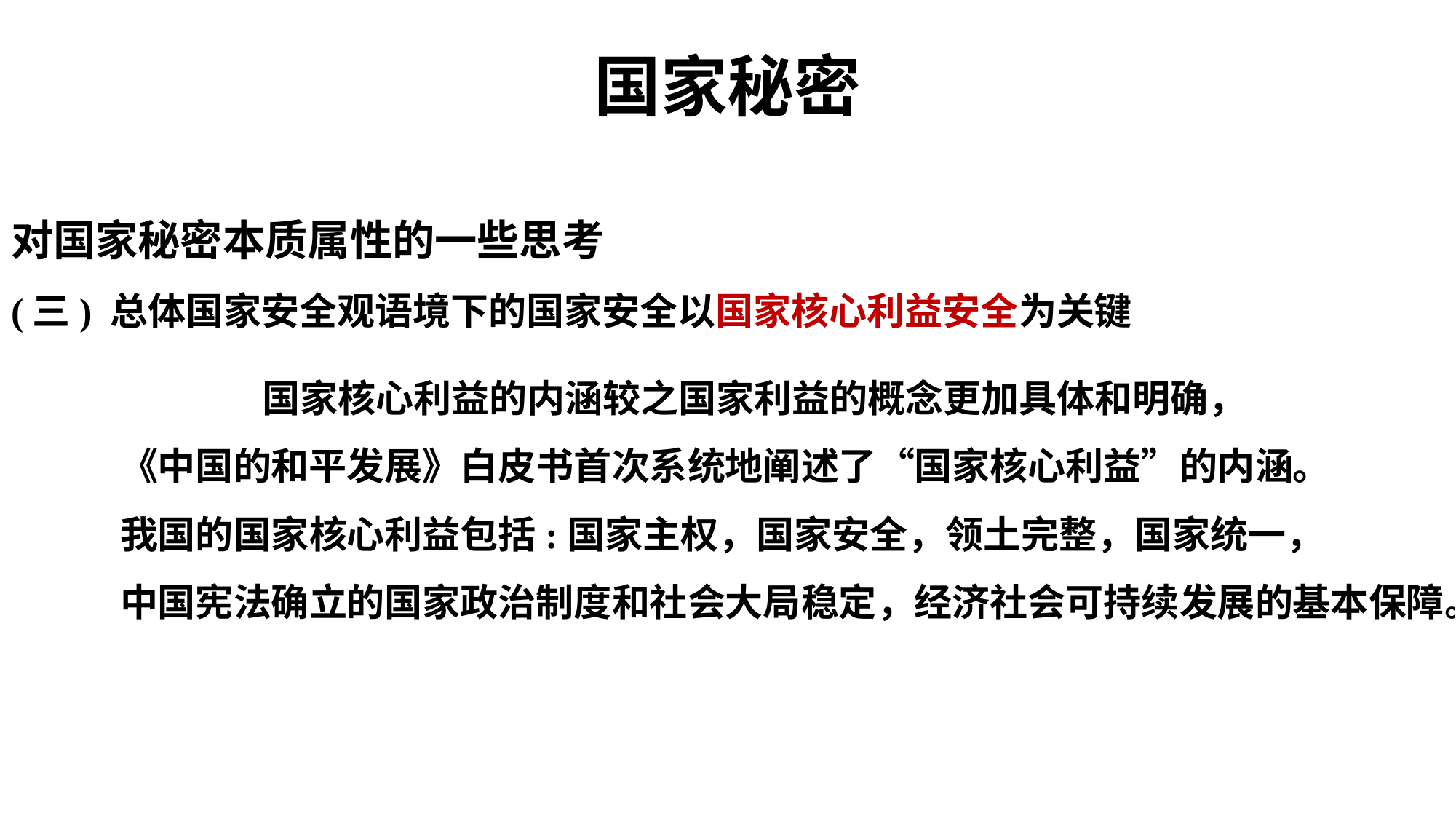

# 国家秘密
对国家秘密本质属性的一些思考
(三) 总体国家安全观语境下的国家安全以国家核心利益安全为关键

国家核心利益的内涵较之国家利益的概念更加具体和明确，
	《中国的和平发展》白皮书首次系统地阐述了“国家核心利益”的内涵。
	我国的国家核心利益包括:国家主权，国家安全，领土完整，国家统一，
	中国宪法确立的国家政治制度和社会大局稳定，经济社会可持续发展的基本保障。